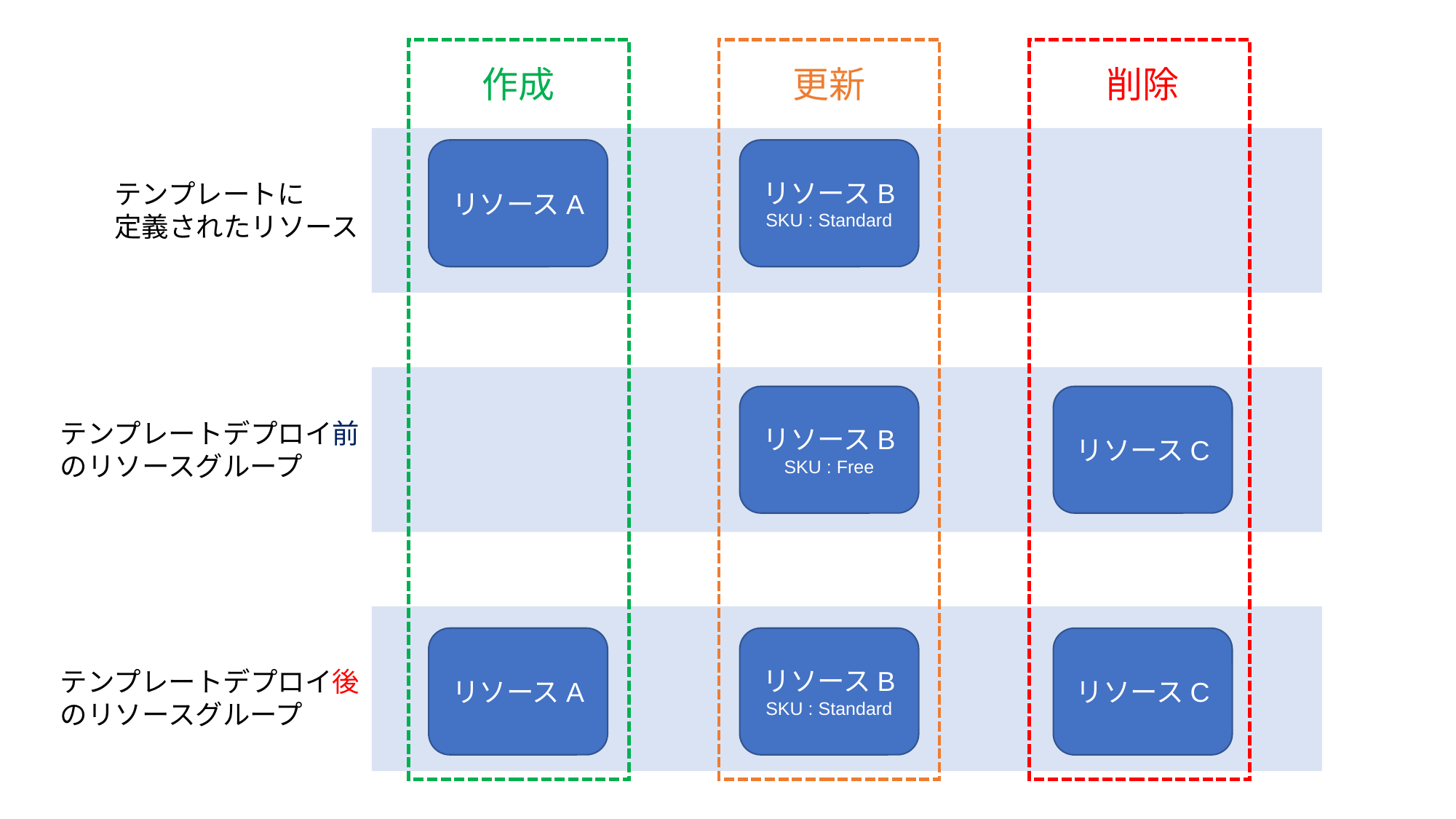

削除
更新
作成

リソースA
リソースB
SKU : Standard
テンプレートに
定義されたリソース

リソースB
SKU : Free
リソースC
テンプレートデプロイ前
のリソースグループ

リソースA
リソースB
SKU : Standard
リソースC
テンプレートデプロイ後
のリソースグループ